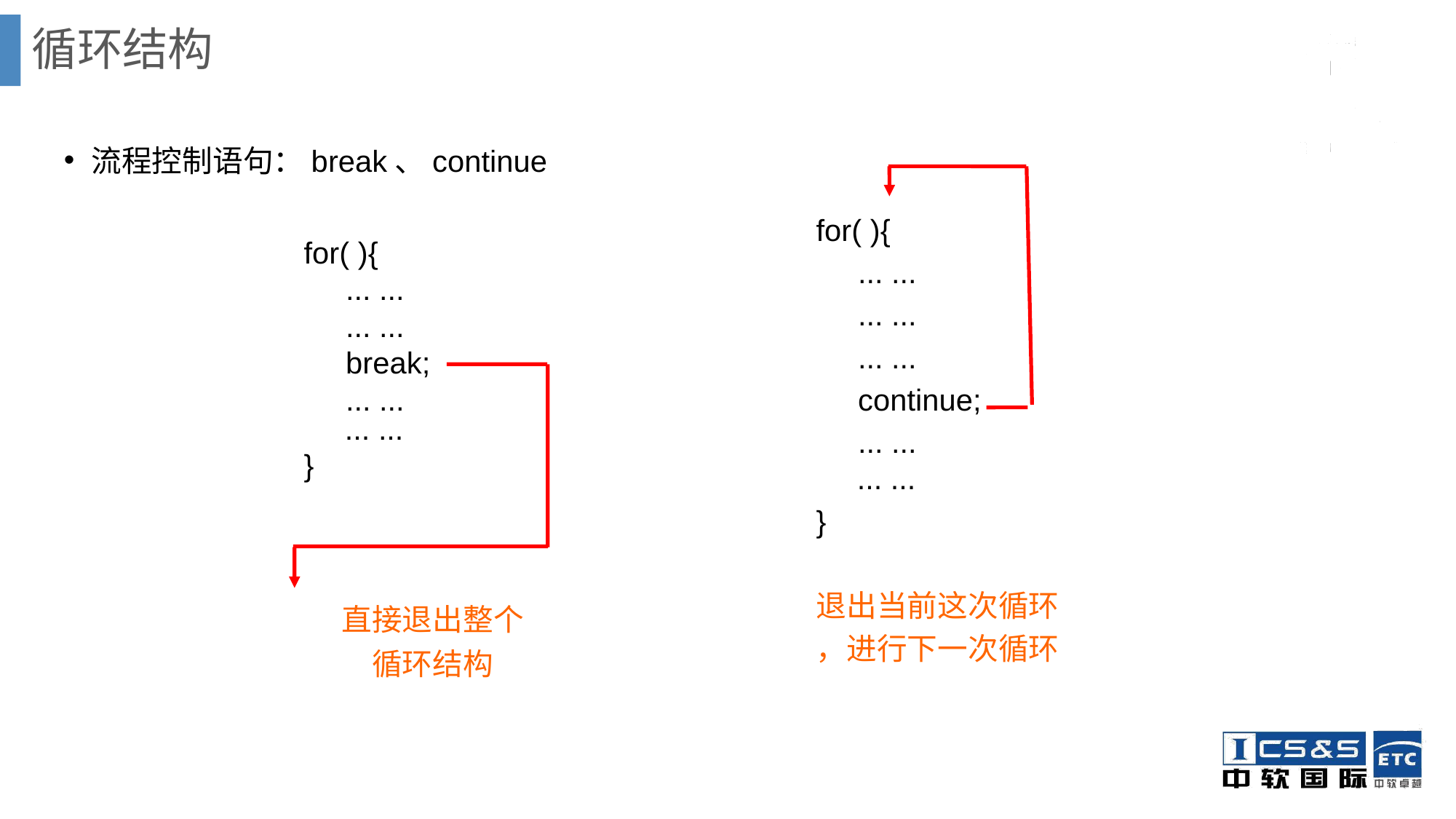

# 循环结构
流程控制语句：break、continue

for( ){
     ... ...
     ... ...
     ... ...
     continue;
     ... ...
... ...
}

退出当前这次循环
，进行下一次循环

for( ){
     ... ...
     ... ...
     break;
     ... ...
... ...
}

直接退出整个
循环结构